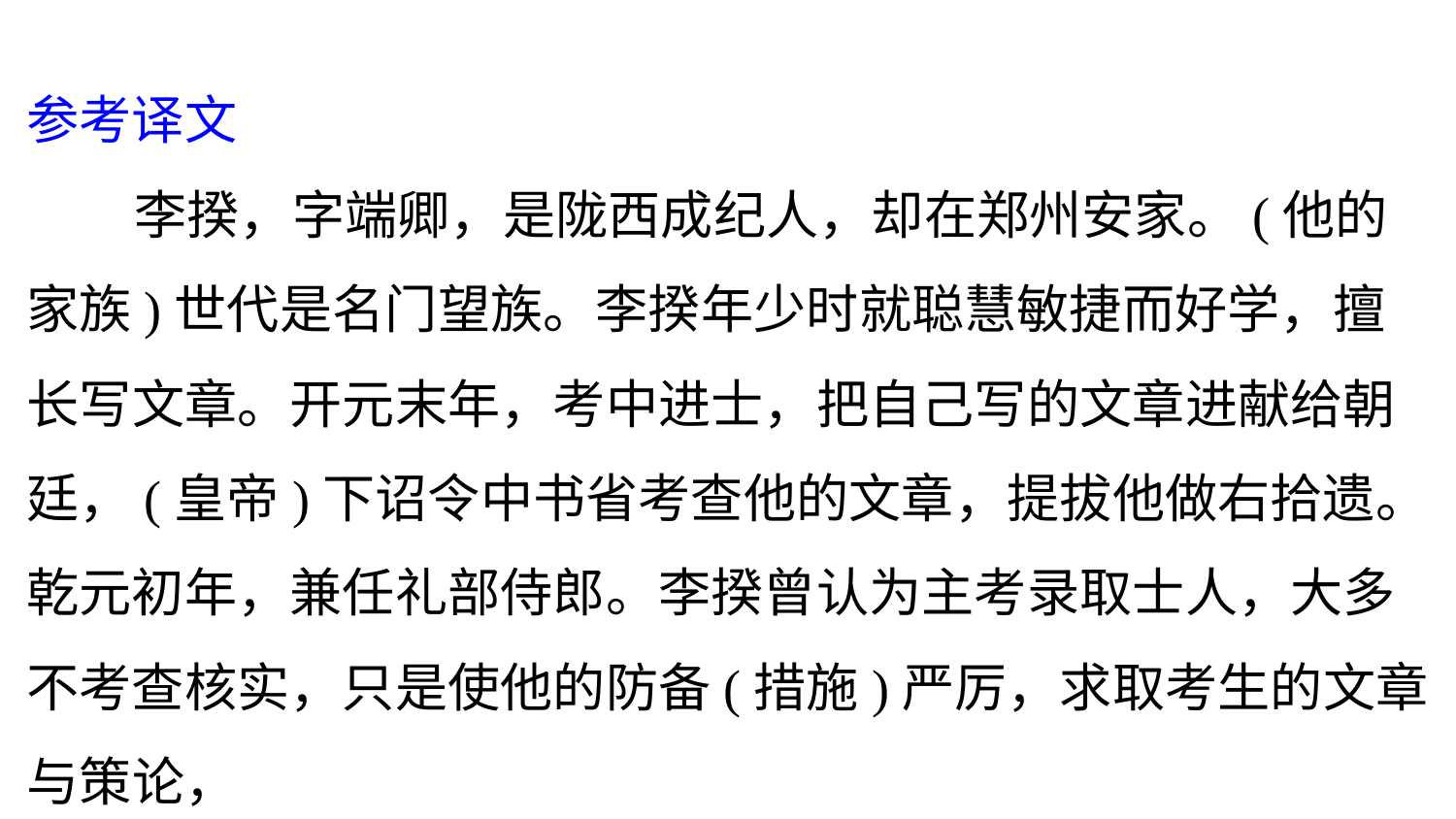

参考译文
        李揆，字端卿，是陇西成纪人，却在郑州安家。(他的家族)世代是名门望族。李揆年少时就聪慧敏捷而好学，擅长写文章。开元末年，考中进士，把自己写的文章进献给朝廷，(皇帝)下诏令中书省考查他的文章，提拔他做右拾遗。乾元初年，兼任礼部侍郎。李揆曾认为主考录取士人，大多不考查核实，只是使他的防备(措施)严厉，求取考生的文章与策论，